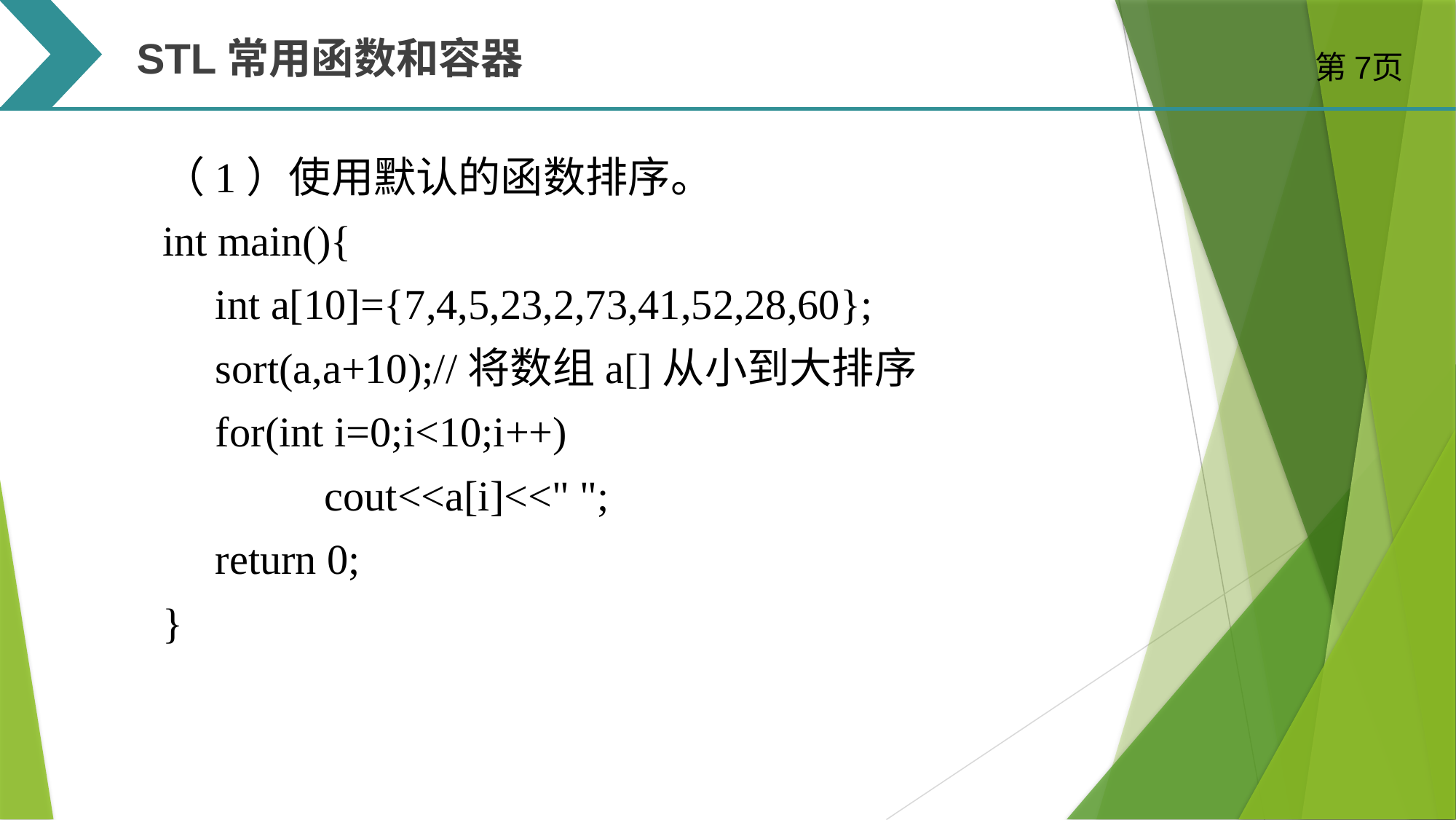

STL常用函数和容器
第7页
（1）使用默认的函数排序。
int main(){
	  int a[10]={7,4,5,23,2,73,41,52,28,60};
	  sort(a,a+10);//将数组a[]从小到大排序
	  for(int i=0;i<10;i++)
		  cout<<a[i]<<" ";
	  return 0;
}